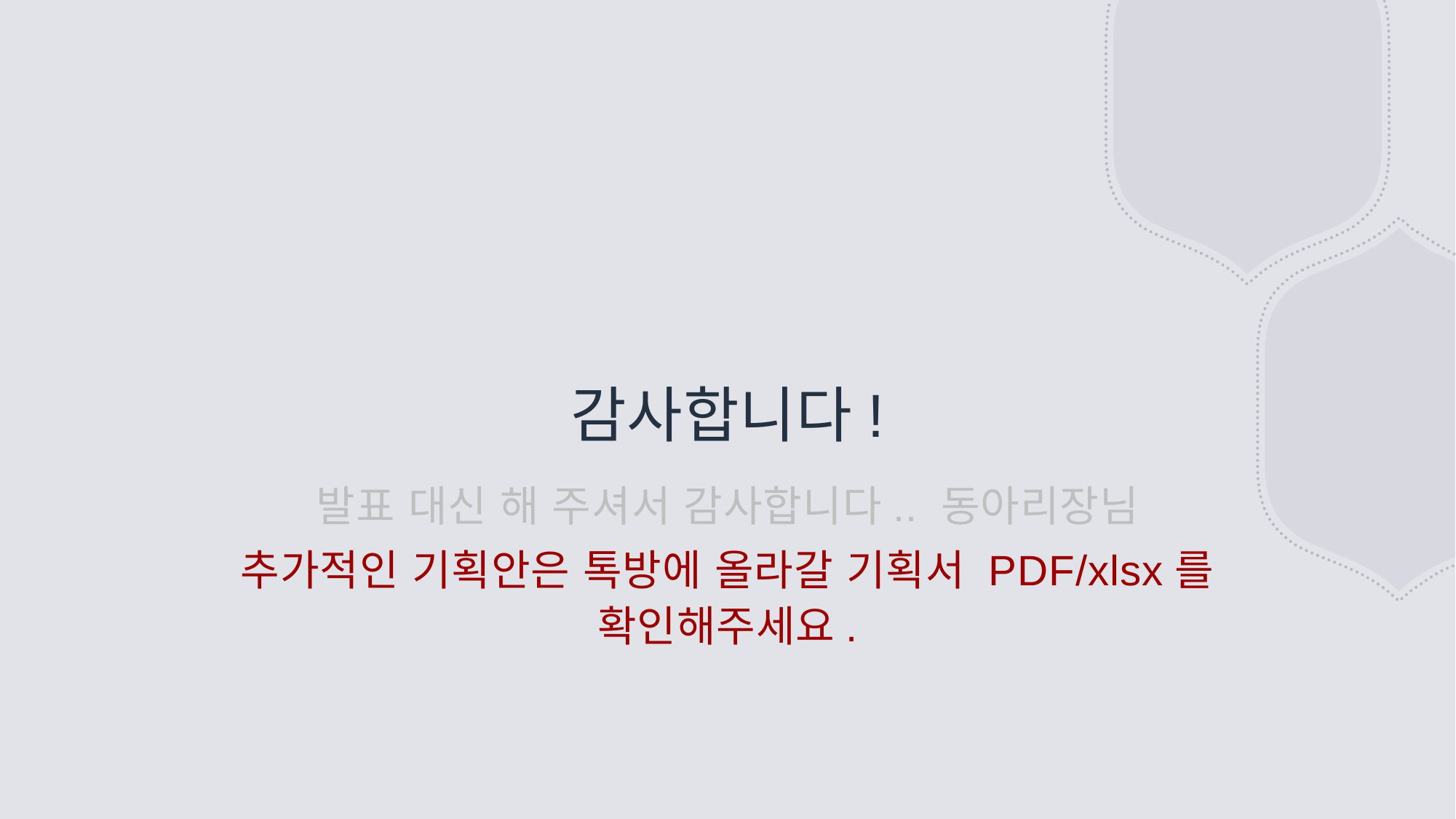

# 감사합니다!
발표 대신 해 주셔서 감사합니다.. 동아리장님
추가적인 기획안은 톡방에 올라갈 기획서 PDF/xlsx를 확인해주세요.